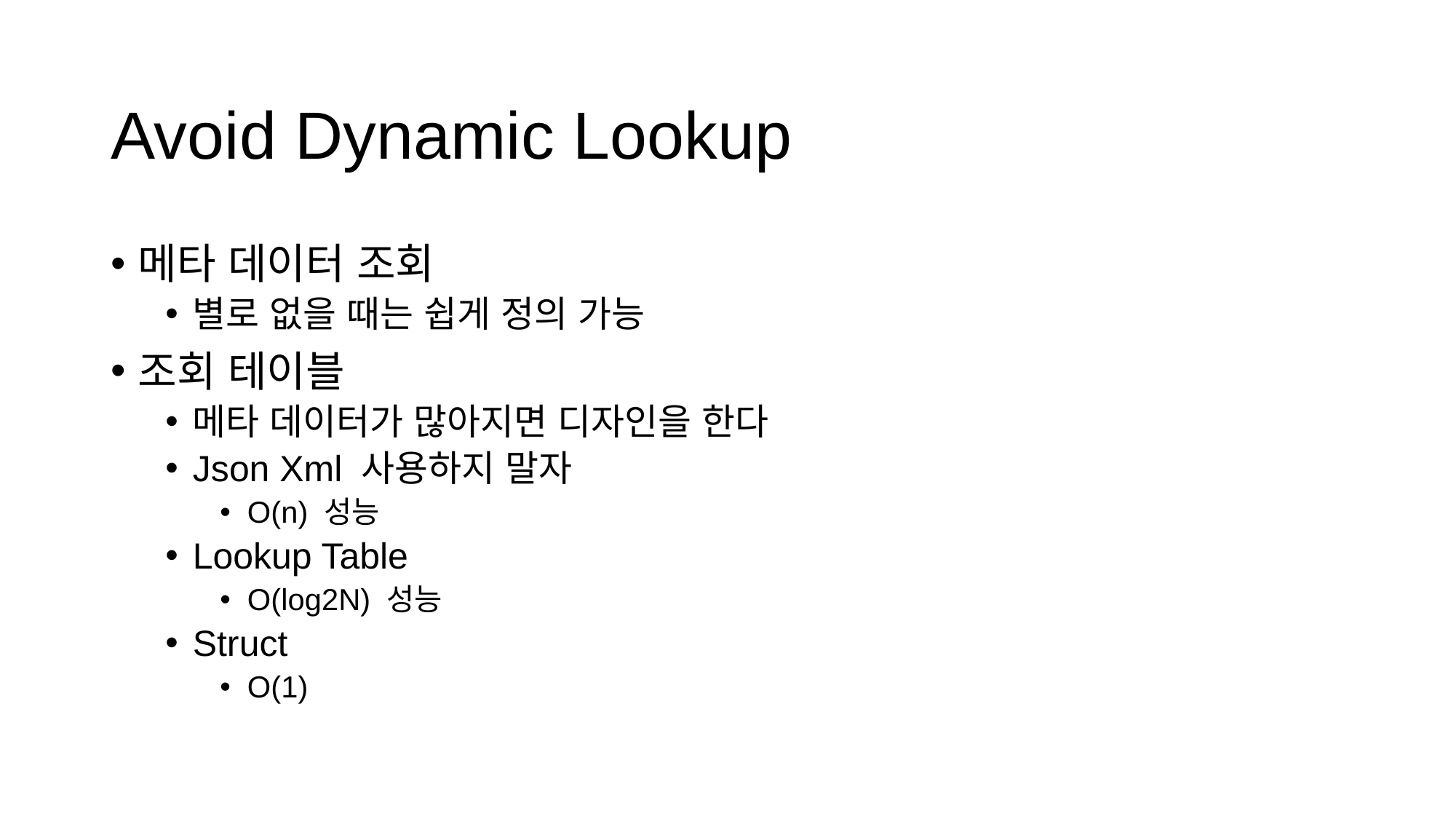

# Avoid Dynamic Lookup
메타 데이터 조회
별로 없을 때는 쉽게 정의 가능
조회 테이블
메타 데이터가 많아지면 디자인을 한다
Json Xml 사용하지 말자
O(n) 성능
Lookup Table
O(log2N) 성능
Struct
O(1)